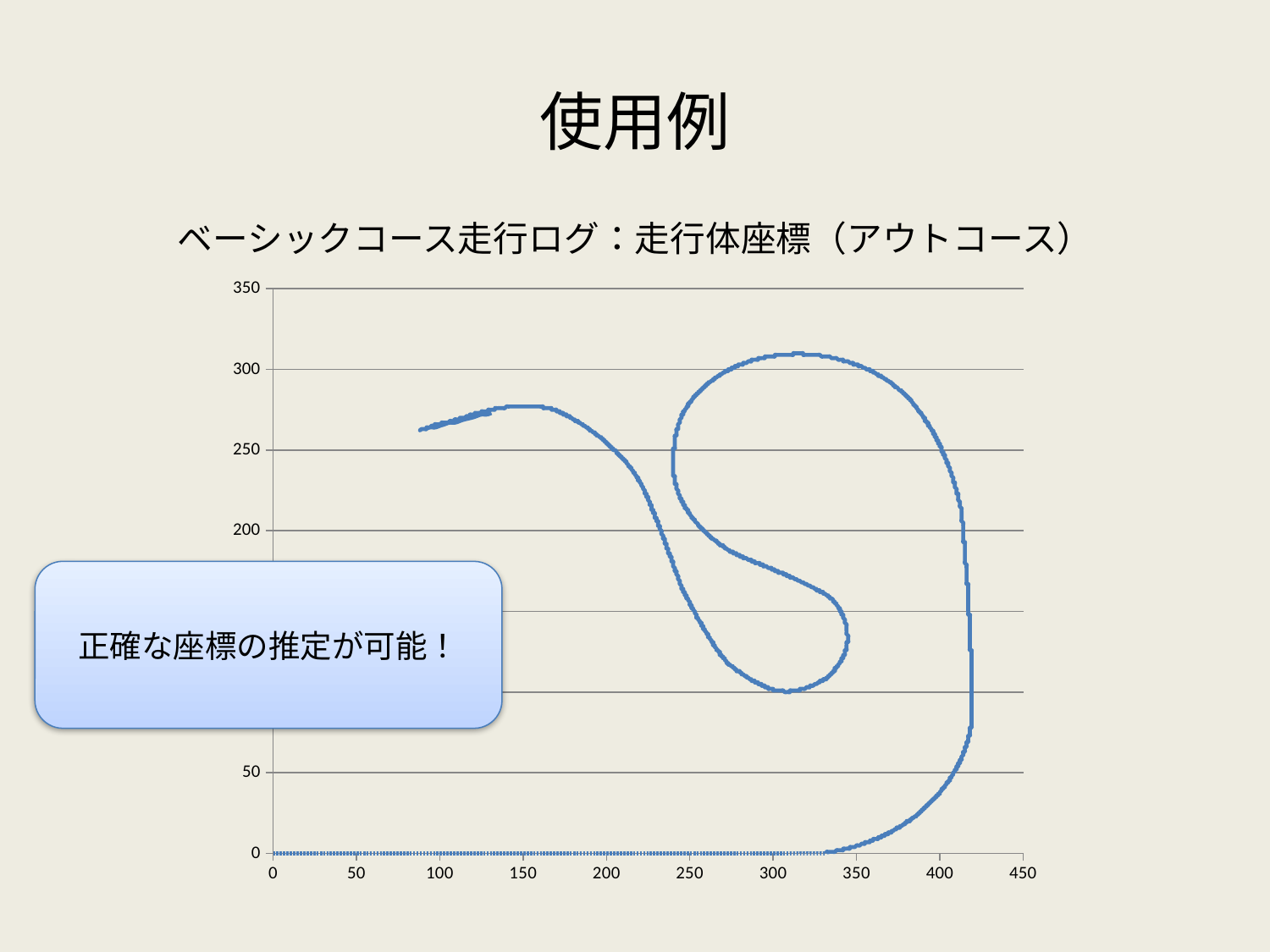

# 使用例
ベーシックコース走行ログ：走行体座標（アウトコース）

### Chart

| Category |  |
|---|---|
正確な座標の推定が可能！